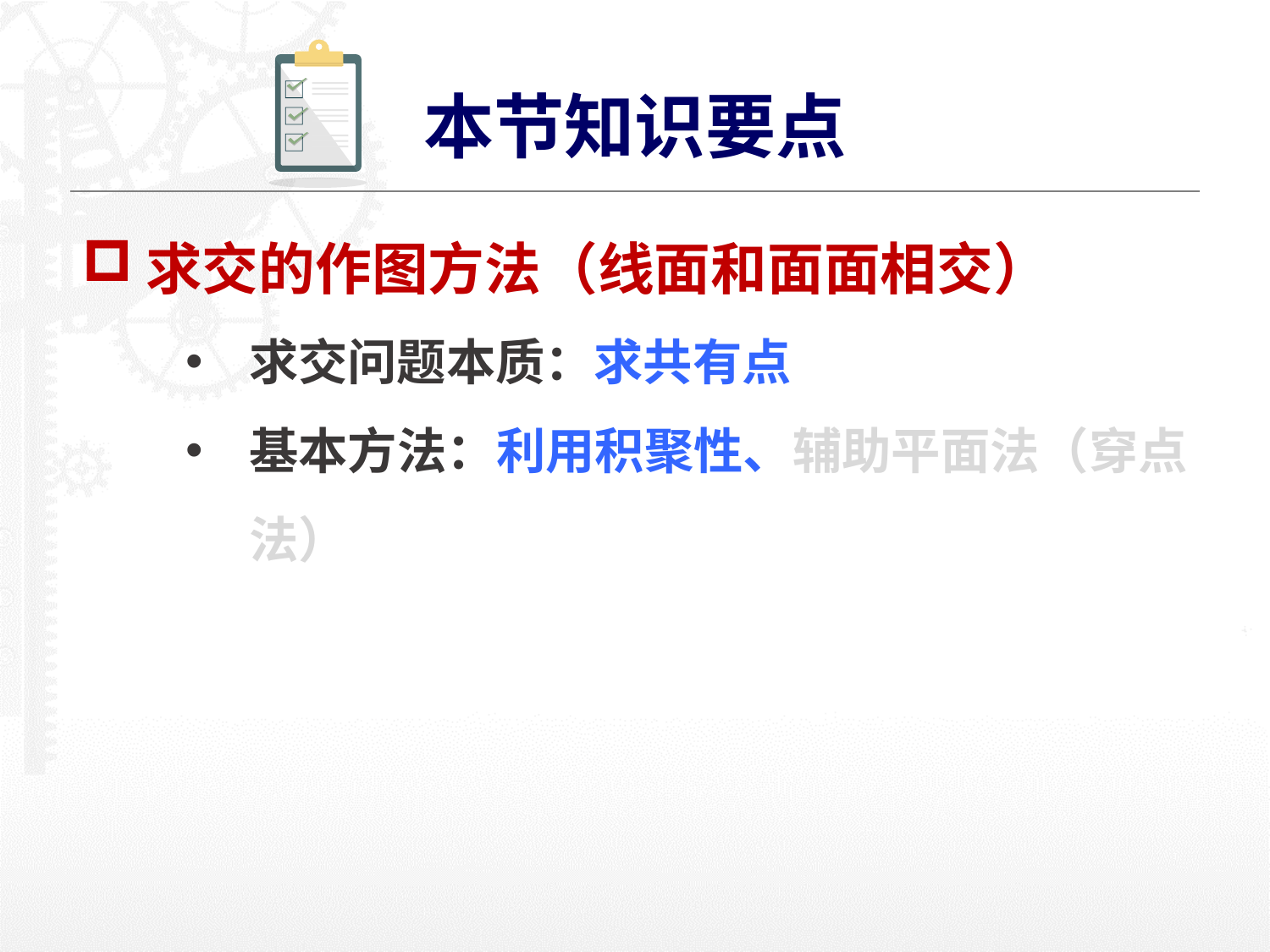

本节知识要点
求交的作图方法（线面和面面相交）
求交问题本质：求共有点
基本方法：利用积聚性、辅助平面法（穿点法）